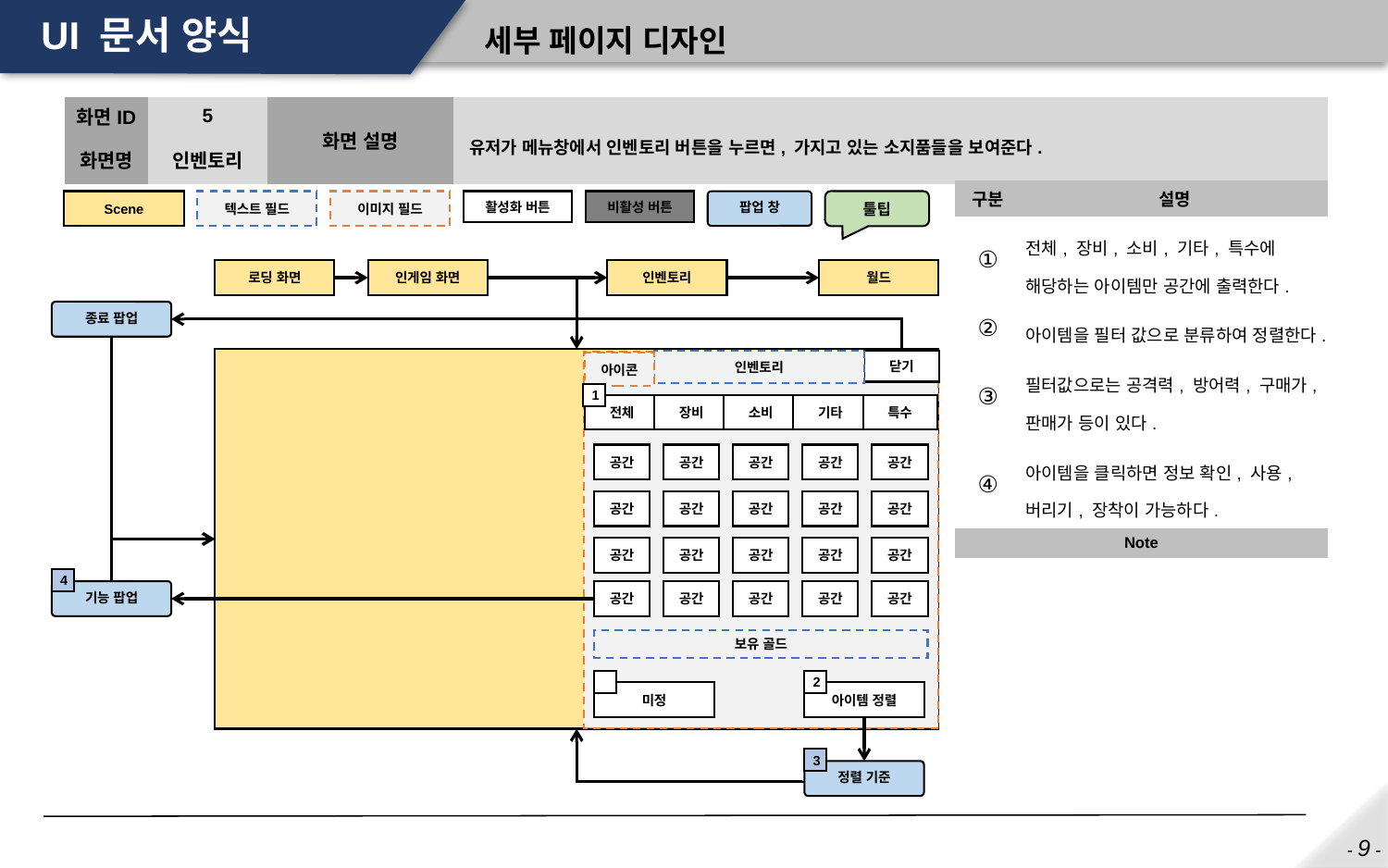

# UI 문서 양식
세부 페이지 디자인
| 화면ID | 5 | 화면 설명 | 유저가 메뉴창에서 인벤토리 버튼을 누르면, 가지고 있는 소지품들을 보여준다. |
| --- | --- | --- | --- |
| 화면명 | 인벤토리 |  |  |
| 구분 | 설명 |
| --- | --- |
| ① | 전체, 장비, 소비, 기타, 특수에 해당하는 아이템만 공간에 출력한다. |
| ② | 아이템을 필터 값으로 분류하여 정렬한다. |
| ③ | 필터값으로는 공격력, 방어력, 구매가, 판매가 등이 있다. |
| ④ | 아이템을 클릭하면 정보 확인, 사용, 버리기, 장착이 가능하다. |
| Note |  |
|  |  |
로딩 화면
인게임 화면
인벤토리
월드
종료 팝업

닫기
인벤토리

아이콘
1
전체
장비
소비
기타
특수
공간
공간
공간
공간
공간
공간
공간
공간
공간
공간
공간
공간
공간
공간
공간
4
기능 팝업
공간
공간
공간
공간
공간
보유 골드

미정
2
아이템 정렬
3
정렬 기준